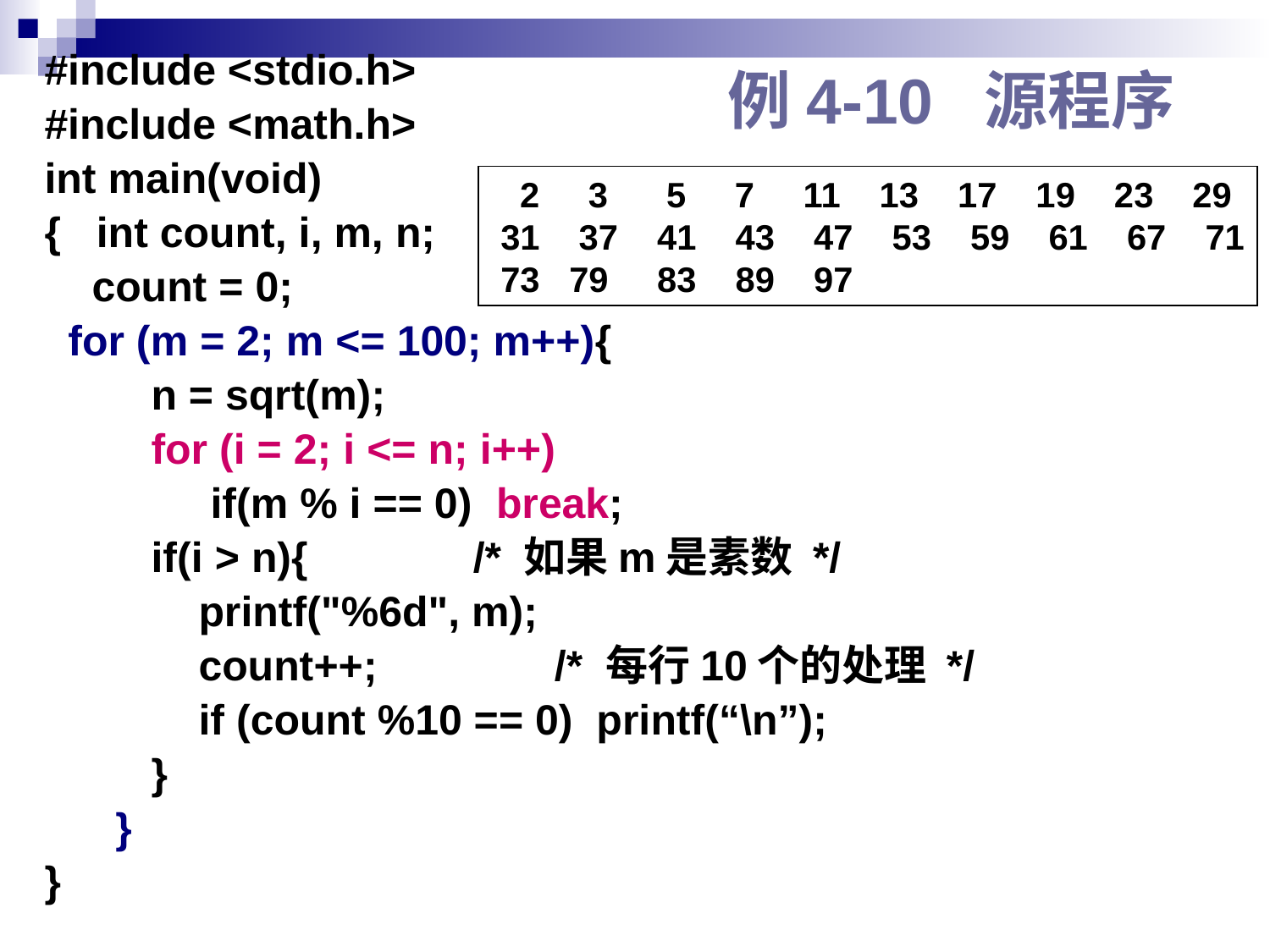

#include <stdio.h>
#include <math.h>
int main(void)
{   int count, i, m, n;
    count = 0;
  for (m = 2; m <= 100; m++){
         n = sqrt(m);
         for (i = 2; i <= n; i++)
              if(m % i == 0)  break;
         if(i > n){   		/* 如果m是素数 */
             printf("%6d", m);
             count++;               /* 每行10个的处理 */
             if (count %10 == 0)  printf(“\n”);
         }
      }
}
# 例4-10  源程序
   2     3      5     7     11    13    17    19    23    29
 31    37    41    43    47    53    59    61    67    71
 73   79     83    89    97